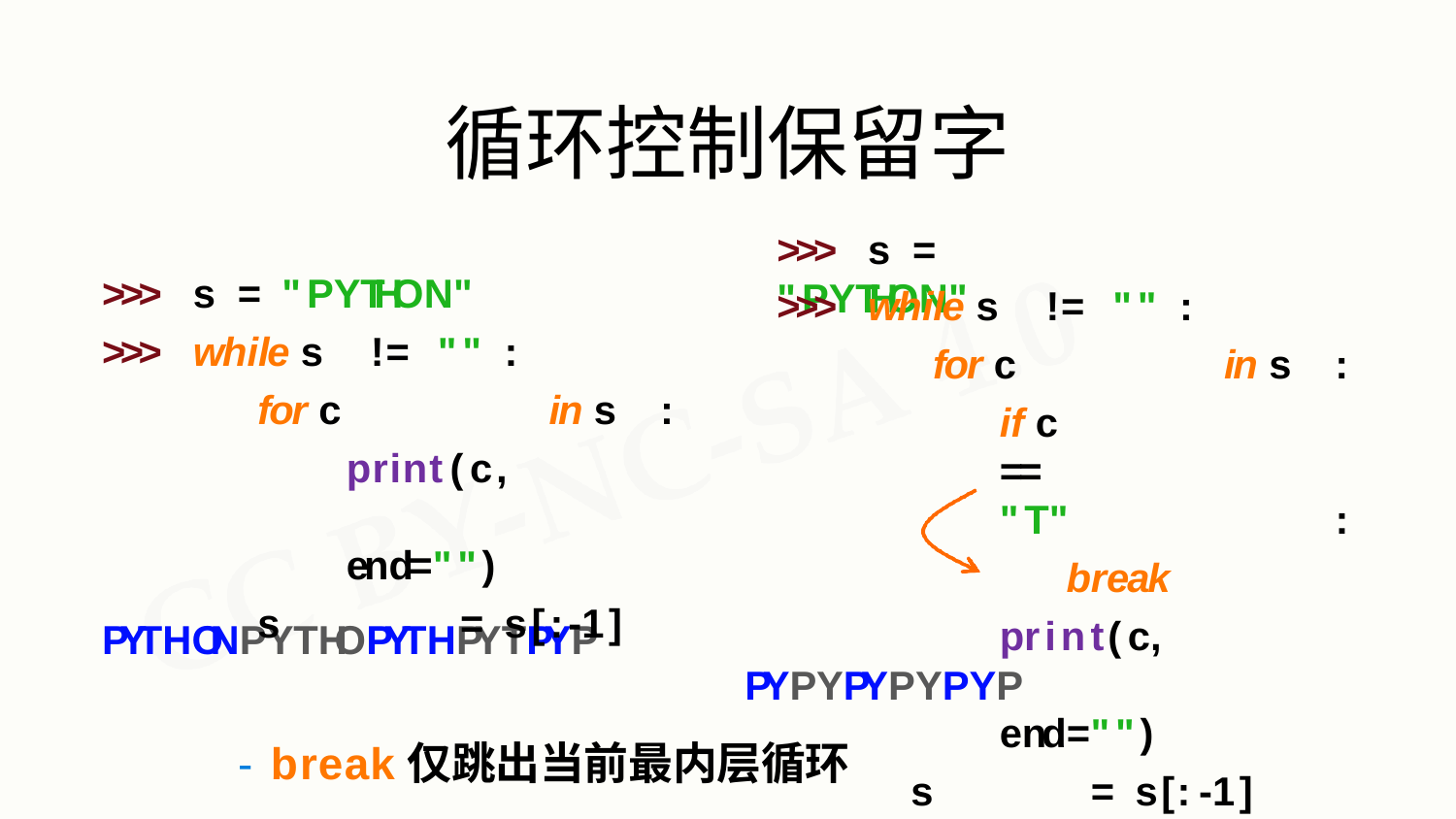

# 循环控制保留字
>>>	s	=	"PYTHON"
>>>	s	=	"PYTHON"
>>>	while s	!=	""	:
for c	in s	:
print(c,	end="")
s	=	s[:-1]
>>>	while s	!=	""	:
for c	in s	:
if c	==	"T"	:
break
print(c,	end="")
s	=	s[:-1]

PYTHONPYTHOPYTHPYTPYP
PYPYPYPYPYP
- break仅跳出当前最内层循环